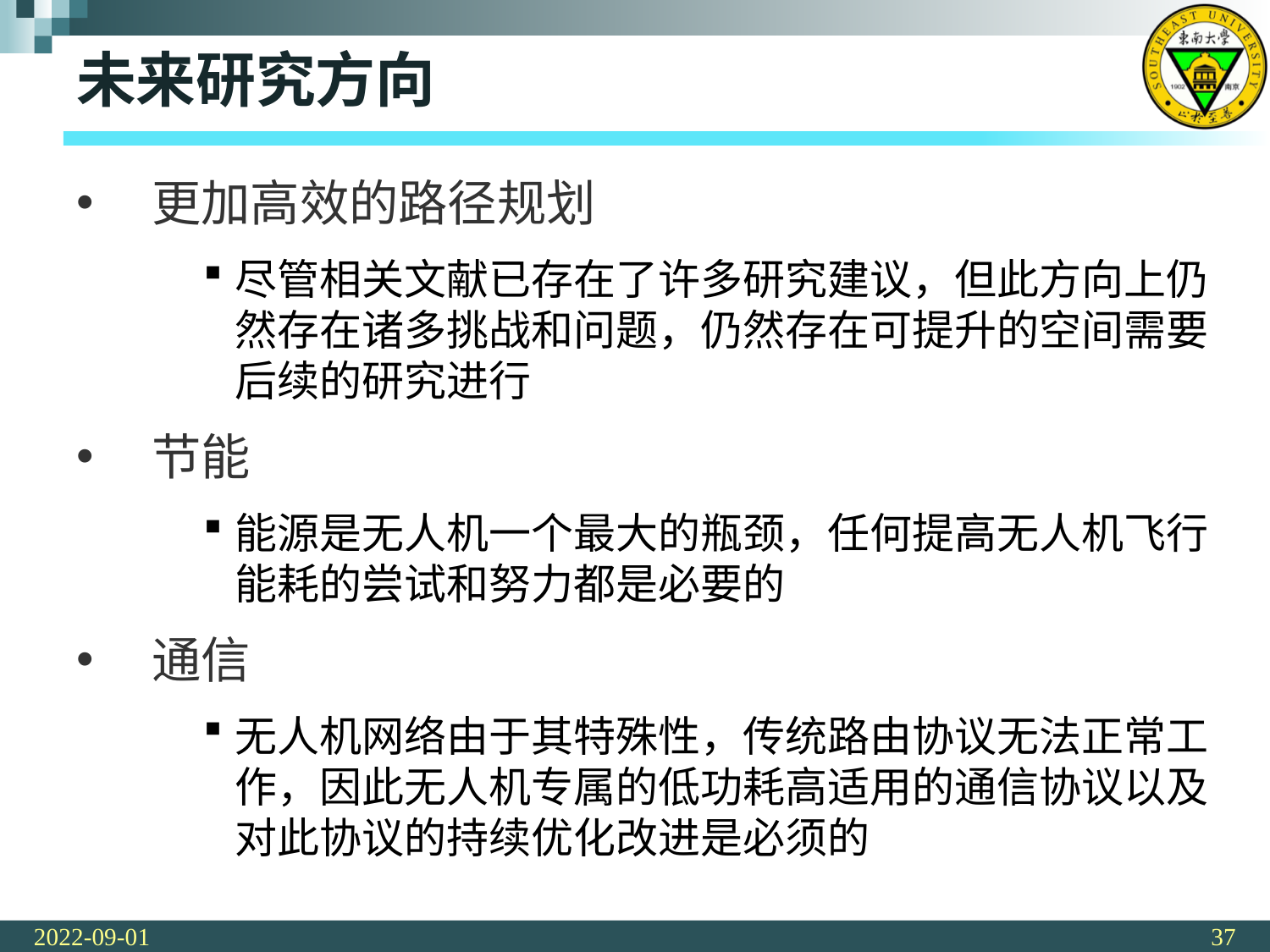

# 未来研究方向
更加高效的路径规划
尽管相关文献已存在了许多研究建议，但此方向上仍然存在诸多挑战和问题，仍然存在可提升的空间需要后续的研究进行
节能
能源是无人机一个最大的瓶颈，任何提高无人机飞行能耗的尝试和努力都是必要的
通信
无人机网络由于其特殊性，传统路由协议无法正常工作，因此无人机专属的低功耗高适用的通信协议以及对此协议的持续优化改进是必须的
2022-09-01
37